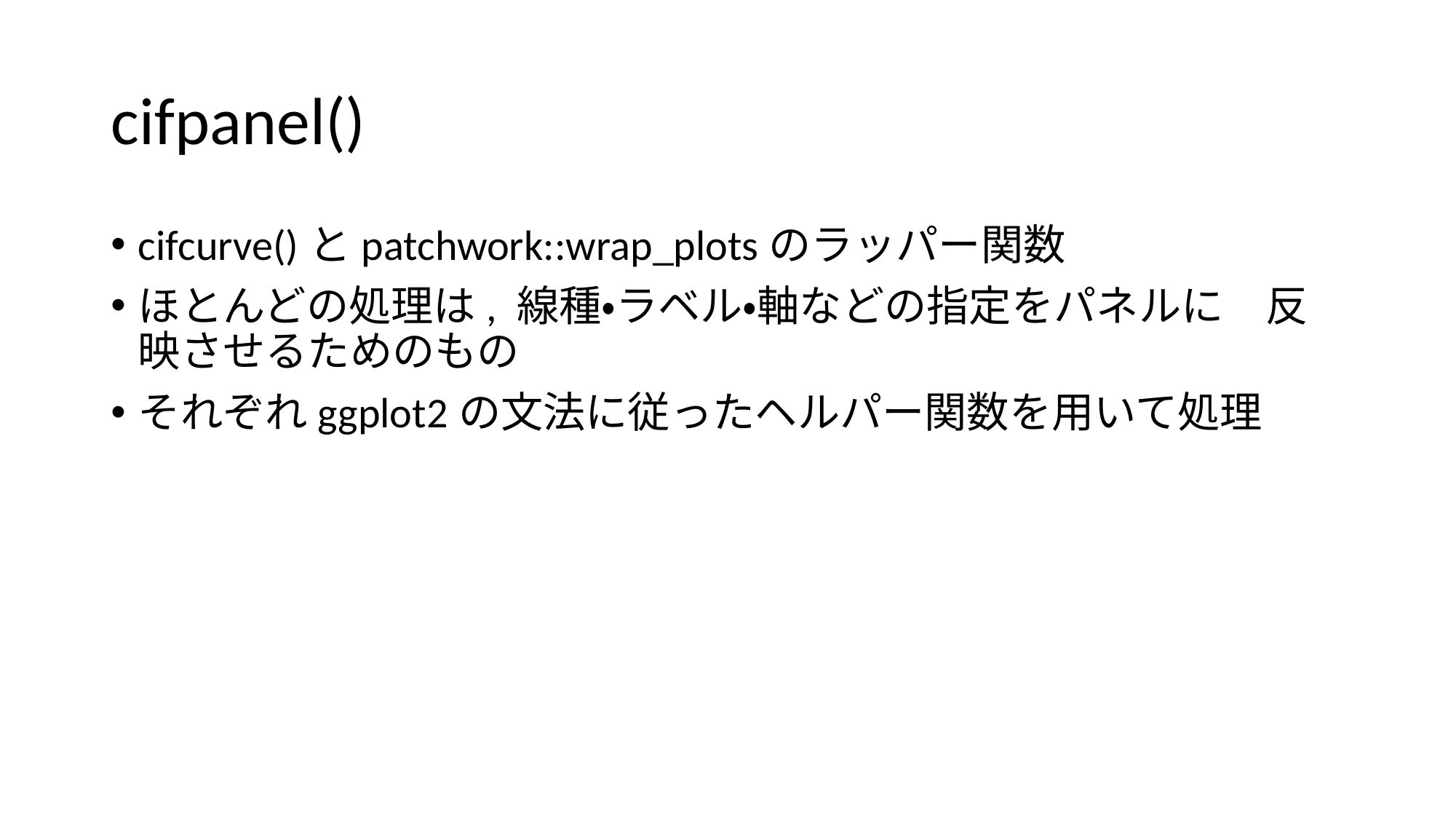

# cifpanel()
cifcurve()とpatchwork::wrap_plotsのラッパー関数
ほとんどの処理は, 線種・ラベル・軸などの指定をパネルに　反映させるためのもの
それぞれggplot2の文法に従ったヘルパー関数を用いて処理